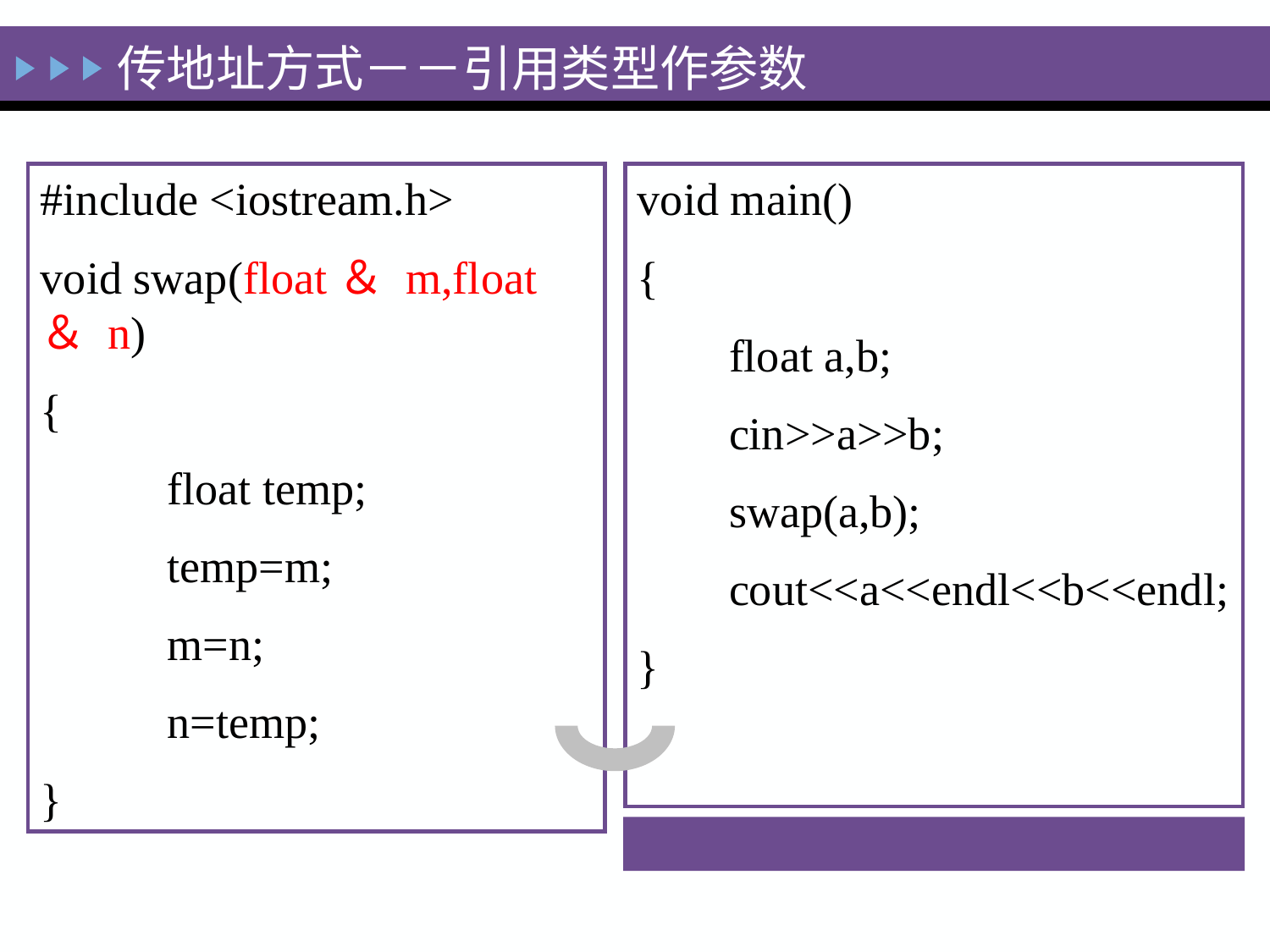

传地址方式－－引用类型作参数
#include <iostream.h>
void swap(float＆ m,float＆ n)
{
	float temp;
 	temp=m;
 	m=n;
 	n=temp;
}
void main()
{
        float a,b;
        cin>>a>>b;
        swap(a,b);
        cout<<a<<endl<<b<<endl;
}